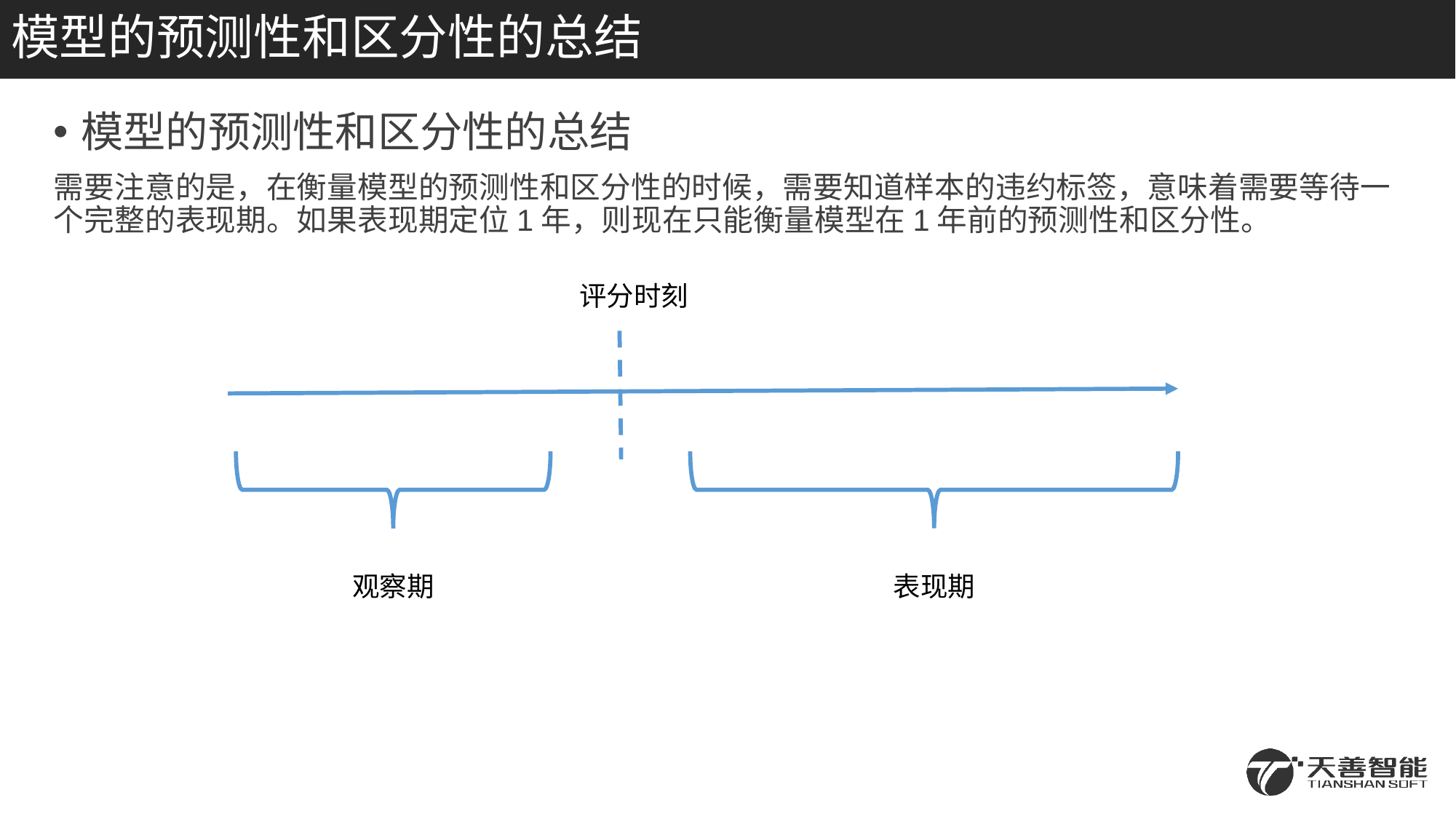

# 模型的预测性和区分性的总结
模型的预测性和区分性的总结
需要注意的是，在衡量模型的预测性和区分性的时候，需要知道样本的违约标签，意味着需要等待一个完整的表现期。如果表现期定位1年，则现在只能衡量模型在1年前的预测性和区分性。

评分时刻

观察期
表现期